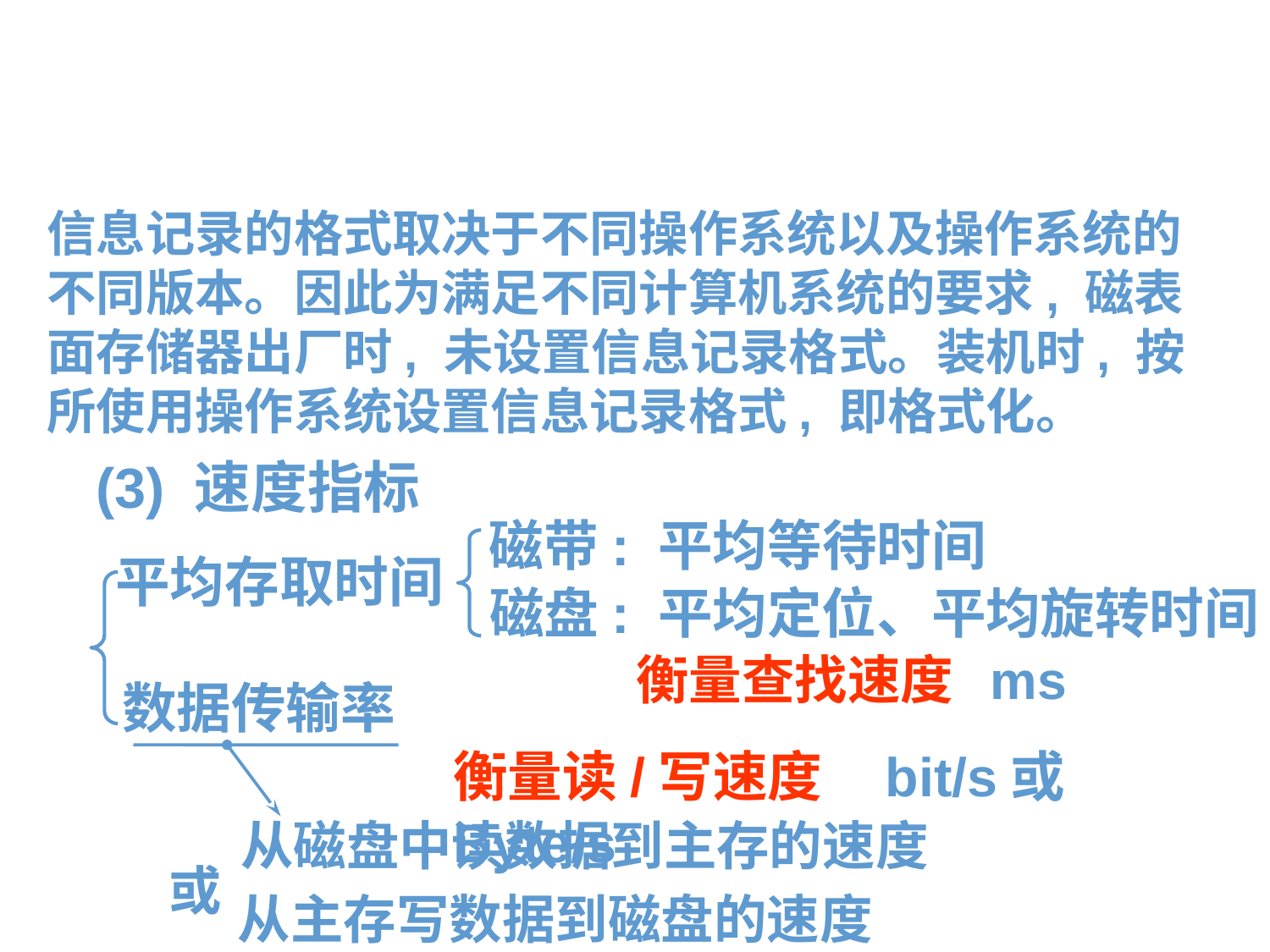

信息记录的格式取决于不同操作系统以及操作系统的不同版本。因此为满足不同计算机系统的要求, 磁表面存储器出厂时, 未设置信息记录格式。装机时, 按所使用操作系统设置信息记录格式, 即格式化。
(3) 速度指标
磁带: 平均等待时间

平均存取时间

磁盘: 平均定位、平均旋转时间
衡量查找速度  ms
数据传输率
衡量读/写速度    bit/s或Byte/s

从磁盘中读数据到主存的速度
或
从主存写数据到磁盘的速度